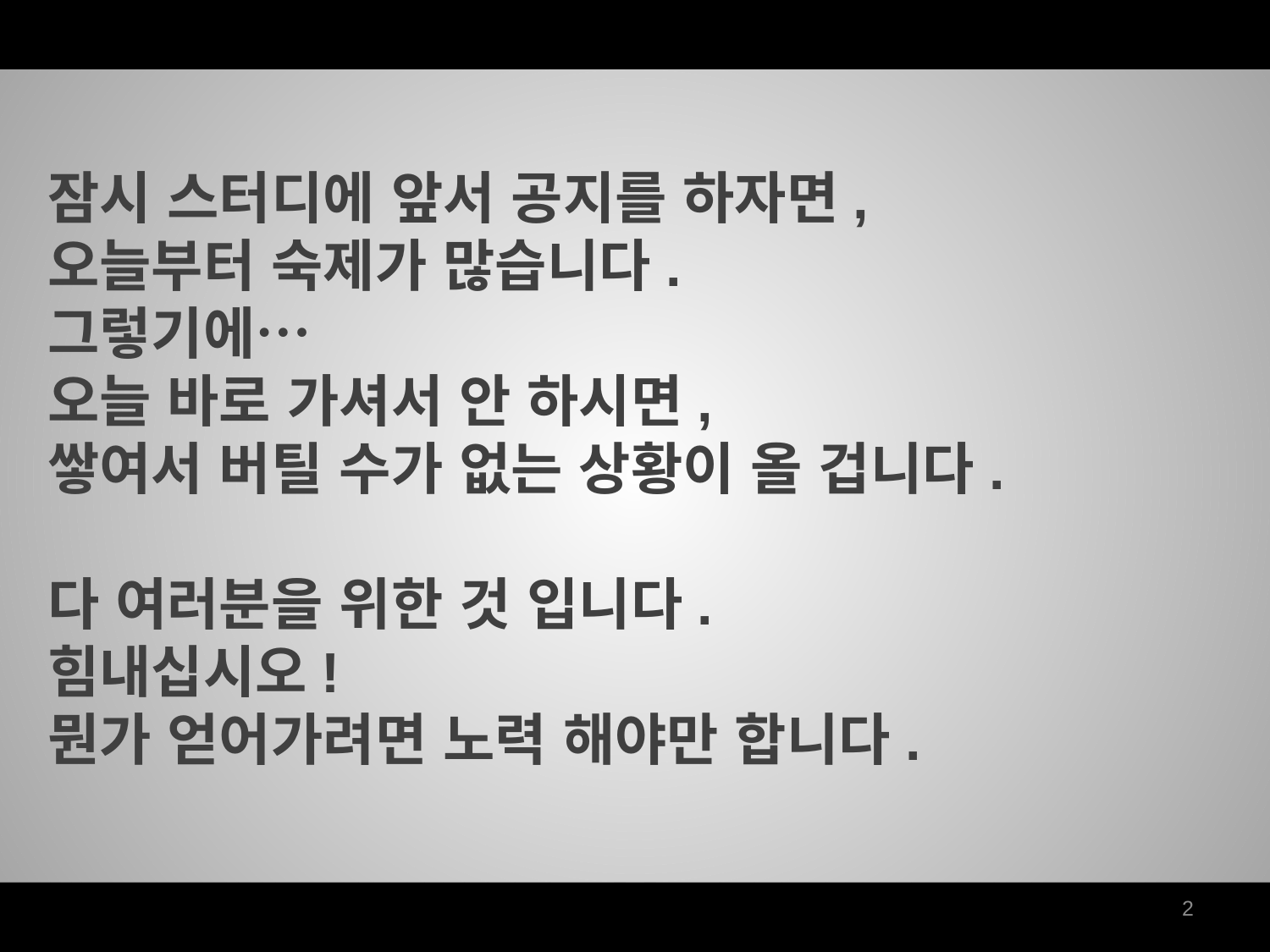

잠시 스터디에 앞서 공지를 하자면,
오늘부터 숙제가 많습니다.
그렇기에…
오늘 바로 가셔서 안 하시면,
쌓여서 버틸 수가 없는 상황이 올 겁니다.

다 여러분을 위한 것 입니다.
힘내십시오!
뭔가 얻어가려면 노력 해야만 합니다.
2